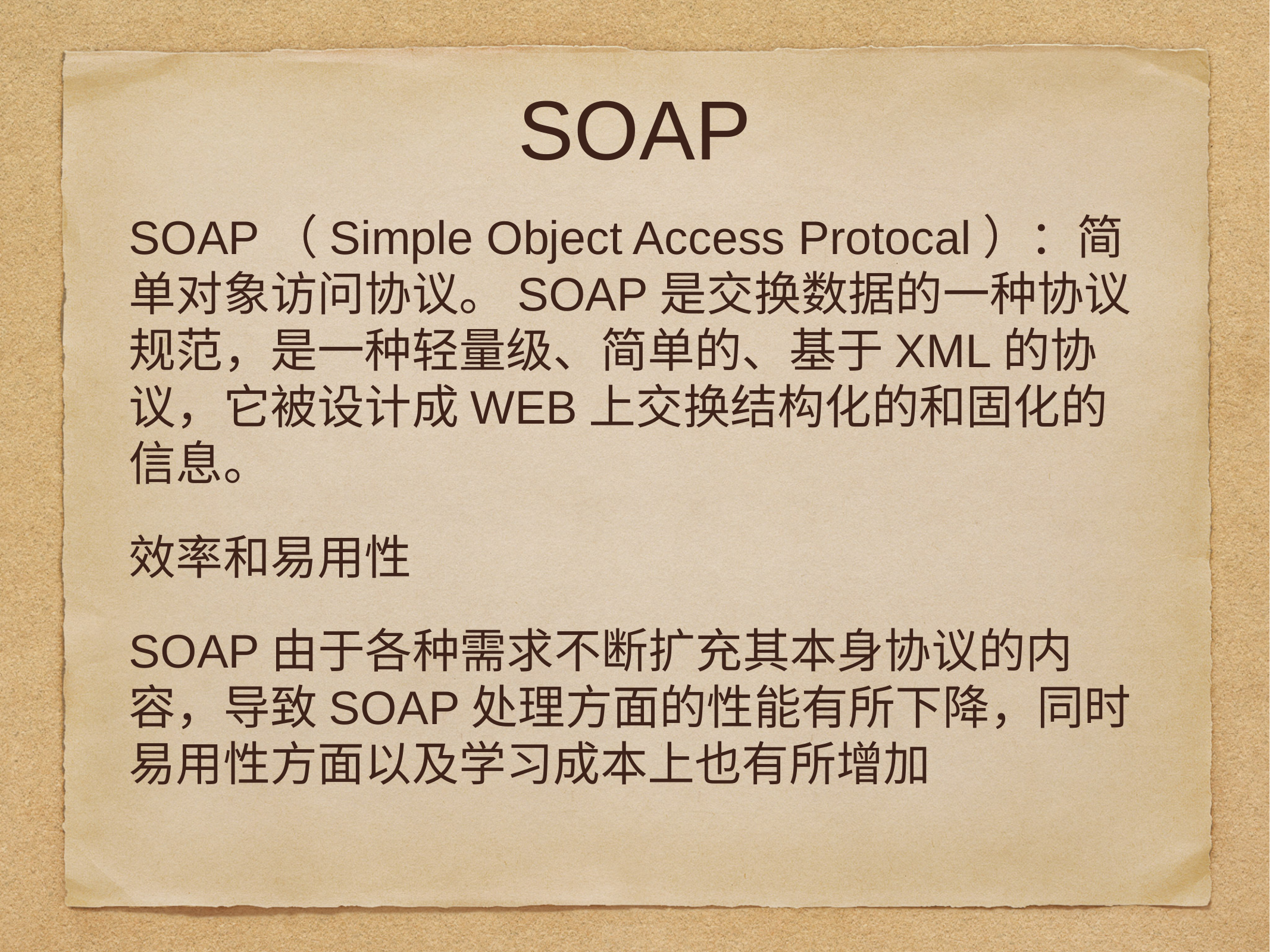

# SOAP
SOAP（Simple Object Access Protocal）：简单对象访问协议。SOAP是交换数据的一种协议规范，是一种轻量级、简单的、基于XML的协议，它被设计成WEB上交换结构化的和固化的信息。
效率和易用性
SOAP由于各种需求不断扩充其本身协议的内容，导致SOAP处理方面的性能有所下降，同时易用性方面以及学习成本上也有所增加